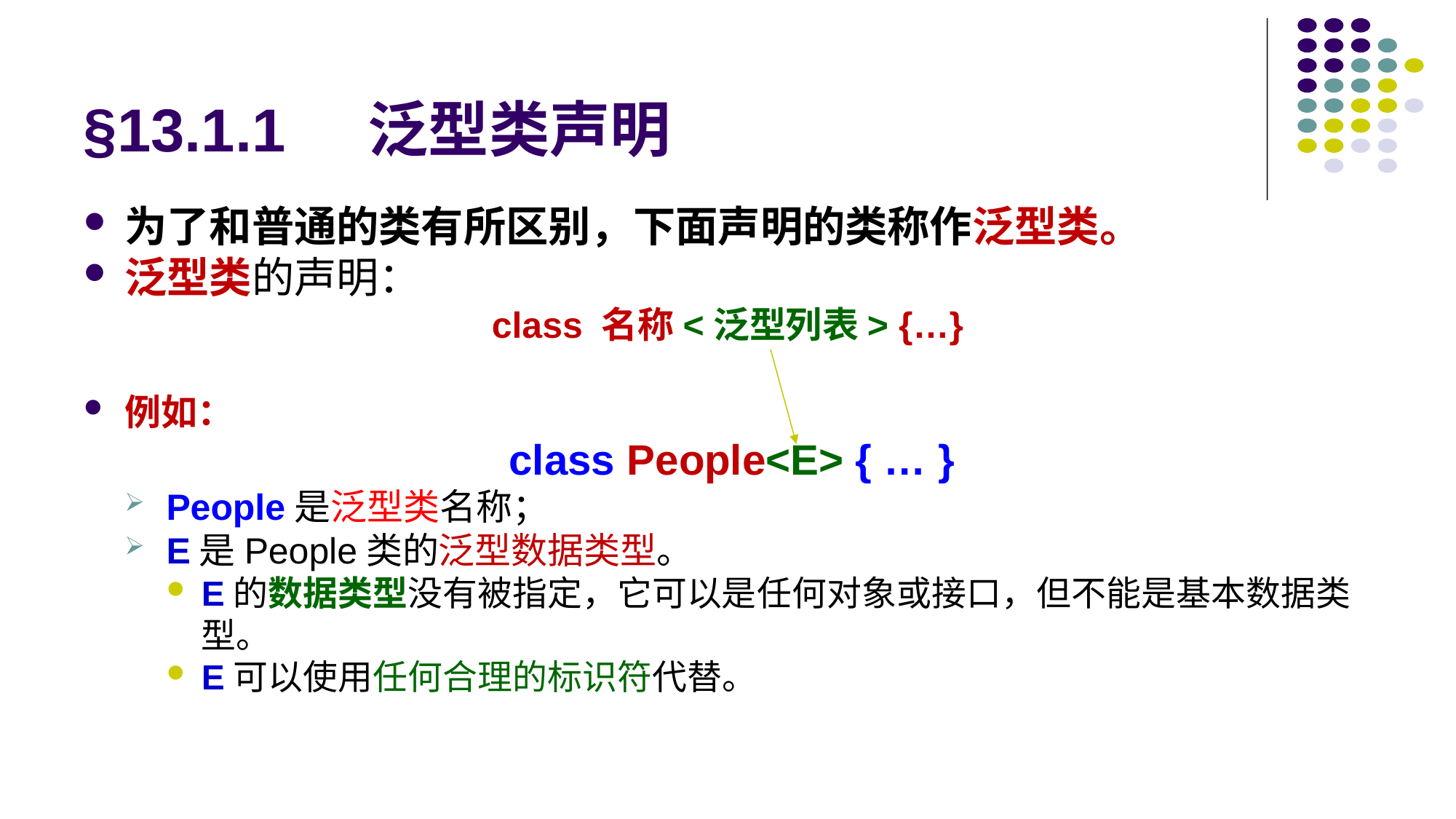

# §13.1.1    泛型类声明
为了和普通的类有所区别，下面声明的类称作泛型类。
泛型类的声明：
class 名称<泛型列表> {…}

例如：
 class People<E> { … }
People是泛型类名称；
E是People类的泛型数据类型。
E的数据类型没有被指定，它可以是任何对象或接口，但不能是基本数据类型。
E可以使用任何合理的标识符代替。

6